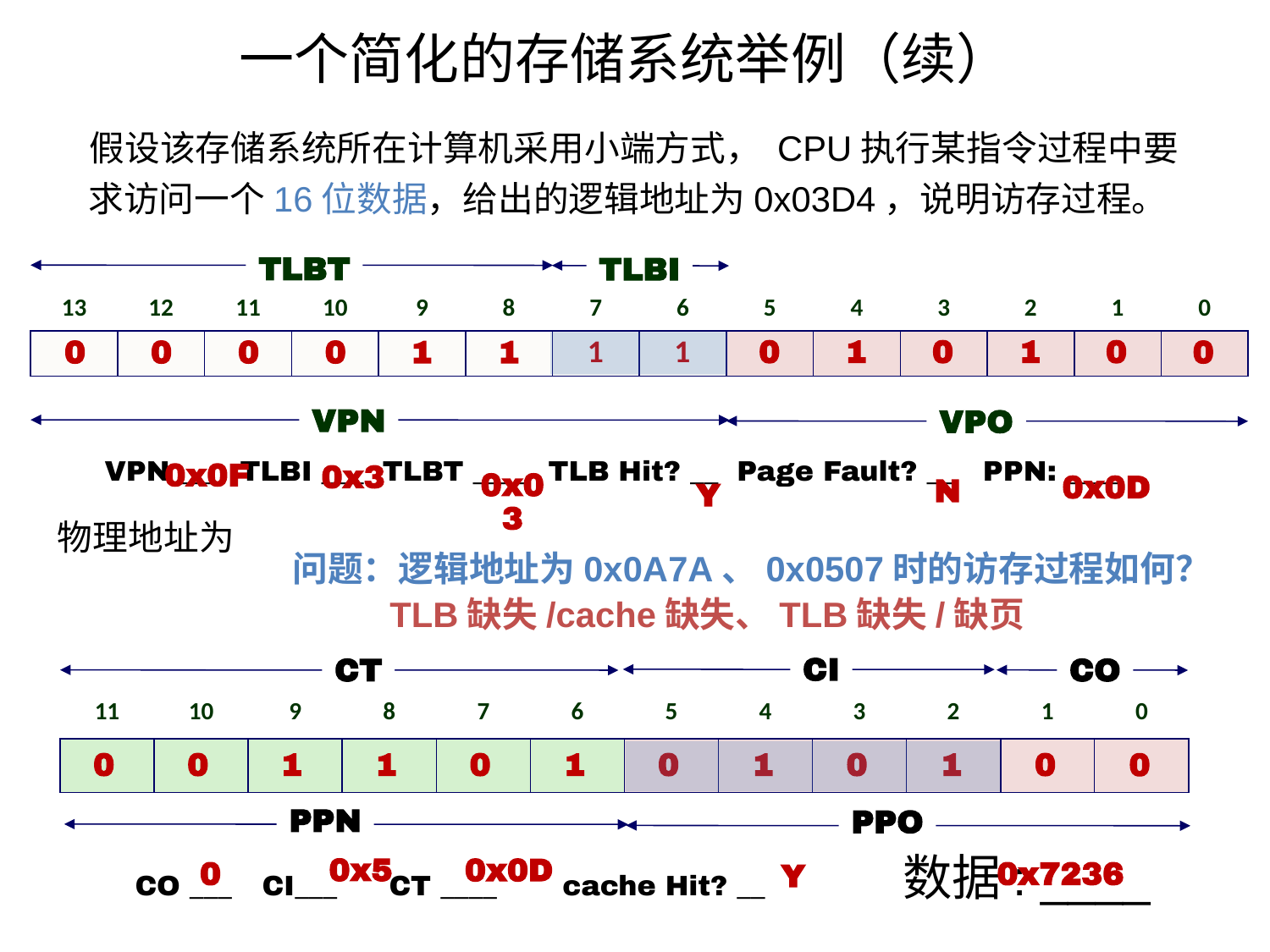

一个简化的存储系统举例（续）
   假设该存储系统所在计算机采用小端方式， CPU执行某指令过程中要求访问一个16位数据，给出的逻辑地址为0x03D4，说明访存过程。

VPN ___  TLBI ___  TLBT ____  TLB Hit? __  Page Fault? __   PPN: ____
物理地址为

	CO ___	CI___	CT ____	     cache Hit? __              数据: ____
TLBT
TLBI

13
12
11
10
9
8
7
6
5
4
3
2
1
0
0
1
0
1
0
0
0
0
0
1
1
1
1
0

VPN

VPO

0x0F
0x3
0x03
0x0D
N
Y
问题：逻辑地址为0x0A7A、0x0507时的访存过程如何？
          TLB缺失/cache缺失、TLB缺失/缺页
CI

CT

CO

11
10
9
8
7
6
5
4
3
2
1
0

0
0
1
1
0
1
0
1
0
1
0
0
PPN

PPO

0x5
0x0D
0
0x7236
Y